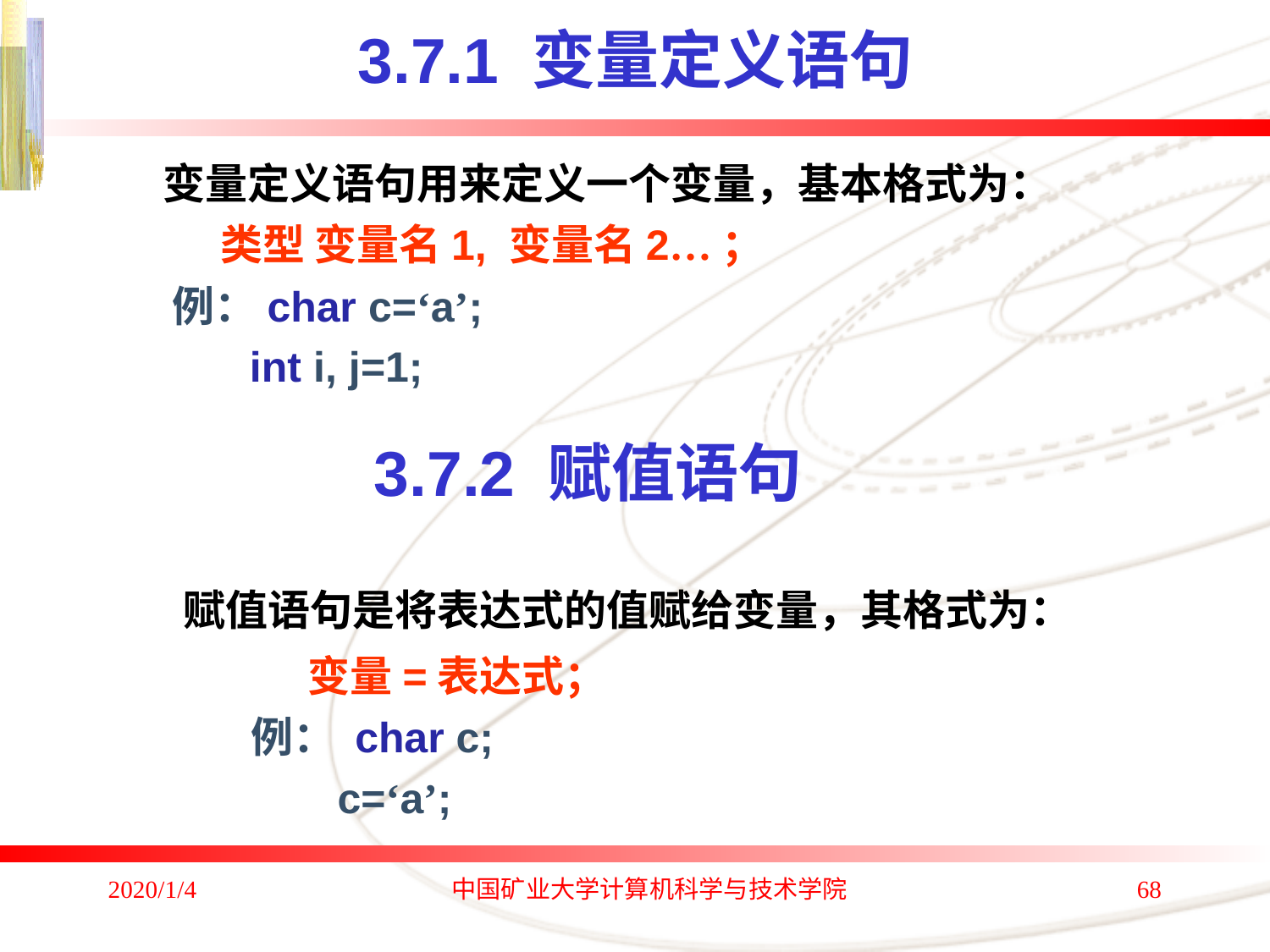

# 3.7.1 变量定义语句
      变量定义语句用来定义一个变量，基本格式为：
            类型 变量名1, 变量名2…；
       例：char c=‘a’;
             int i, j=1;
3.7.2 赋值语句
赋值语句是将表达式的值赋给变量，其格式为：
            变量=表达式；
      例： char c;
             c=‘a’;
2020/1/4
中国矿业大学计算机科学与技术学院
68